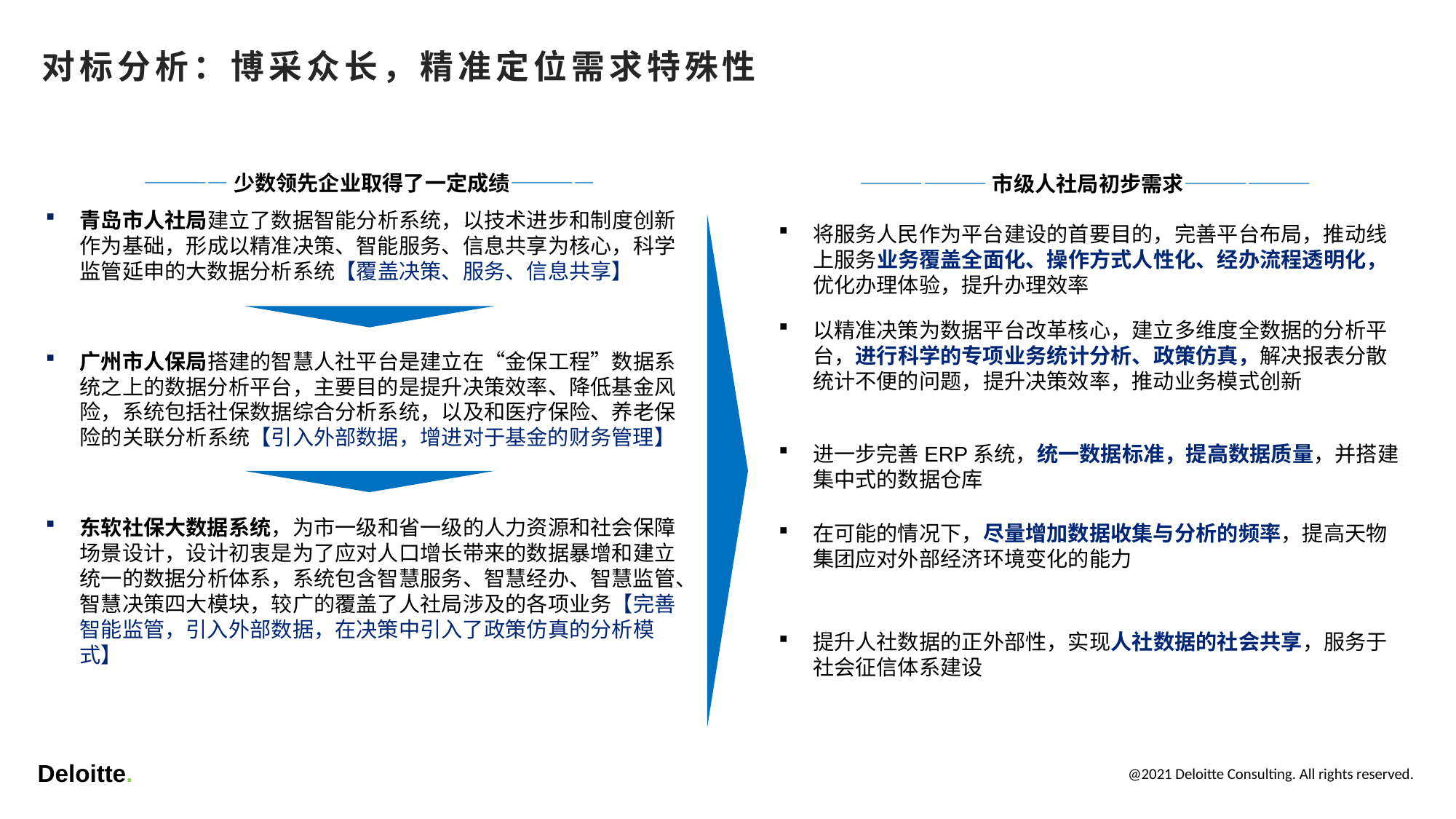

# 对标分析：博采众长，精准定位需求特殊性
——————市级人社局初步需求——————
————少数领先企业取得了一定成绩————
青岛市人社局建立了数据智能分析系统，以技术进步和制度创新作为基础，形成以精准决策、智能服务、信息共享为核心，科学监管延申的大数据分析系统【覆盖决策、服务、信息共享】

广州市人保局搭建的智慧人社平台是建立在“金保工程”数据系统之上的数据分析平台，主要目的是提升决策效率、降低基金风险，系统包括社保数据综合分析系统，以及和医疗保险、养老保险的关联分析系统【引入外部数据，增进对于基金的财务管理】

东软社保大数据系统，为市一级和省一级的人力资源和社会保障场景设计，设计初衷是为了应对人口增长带来的数据暴增和建立统一的数据分析体系，系统包含智慧服务、智慧经办、智慧监管、智慧决策四大模块，较广的覆盖了人社局涉及的各项业务【完善智能监管，引入外部数据，在决策中引入了政策仿真的分析模式】
将服务人民作为平台建设的首要目的，完善平台布局，推动线上服务业务覆盖全面化、操作方式人性化、经办流程透明化，优化办理体验，提升办理效率

以精准决策为数据平台改革核心，建立多维度全数据的分析平台，进行科学的专项业务统计分析、政策仿真，解决报表分散统计不便的问题，提升决策效率，推动业务模式创新
进一步完善ERP系统，统一数据标准，提高数据质量，并搭建集中式的数据仓库

在可能的情况下，尽量增加数据收集与分析的频率，提高天物集团应对外部经济环境变化的能力
提升人社数据的正外部性，实现人社数据的社会共享，服务于社会征信体系建设